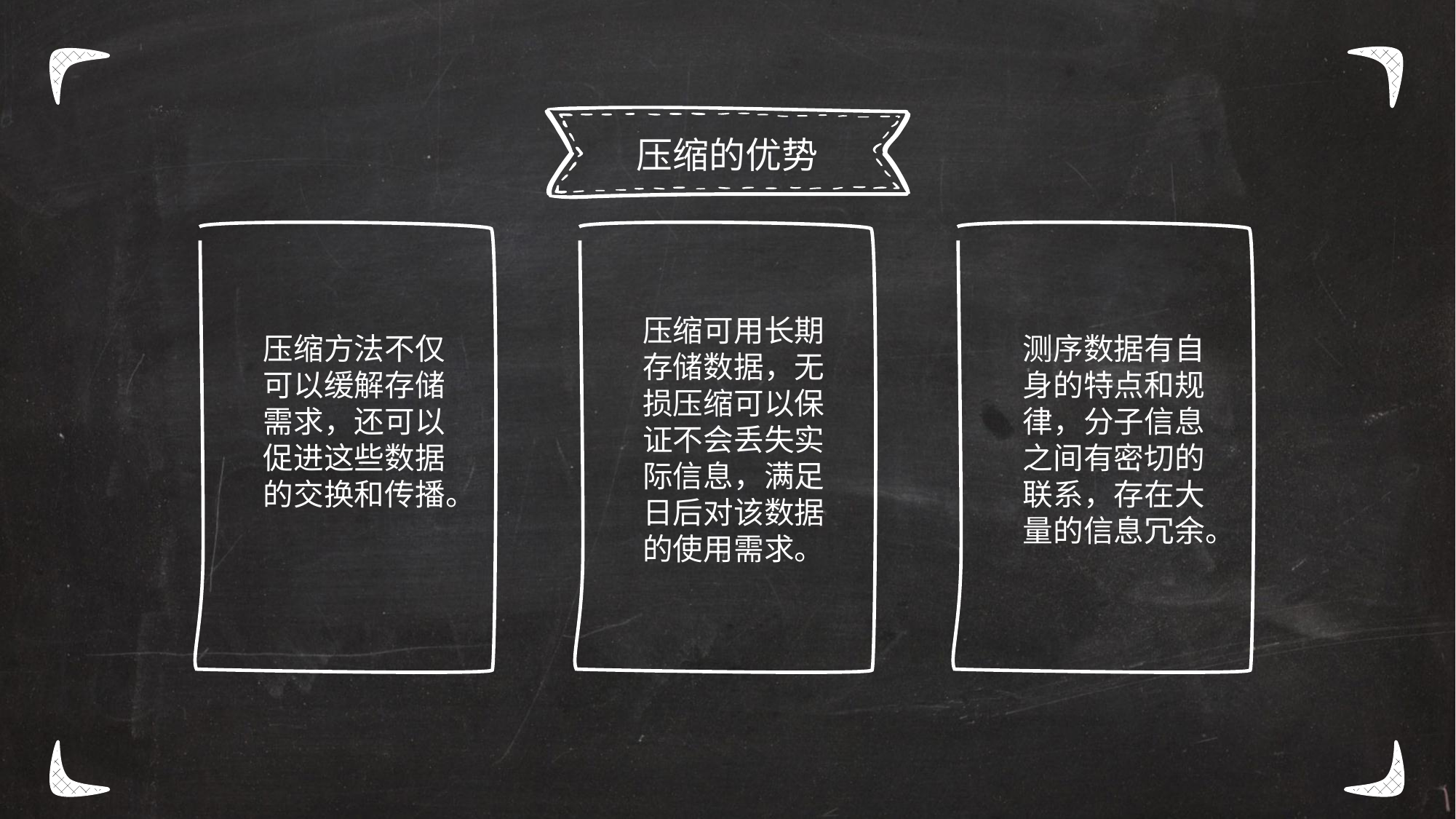

压缩的优势

压缩可用长期存储数据，无损压缩可以保证不会丢失实际信息，满足日后对该数据的使用需求。
压缩方法不仅可以缓解存储需求，还可以促进这些数据的交换和传播。
测序数据有自身的特点和规律，分子信息之间有密切的联系，存在大量的信息冗余。